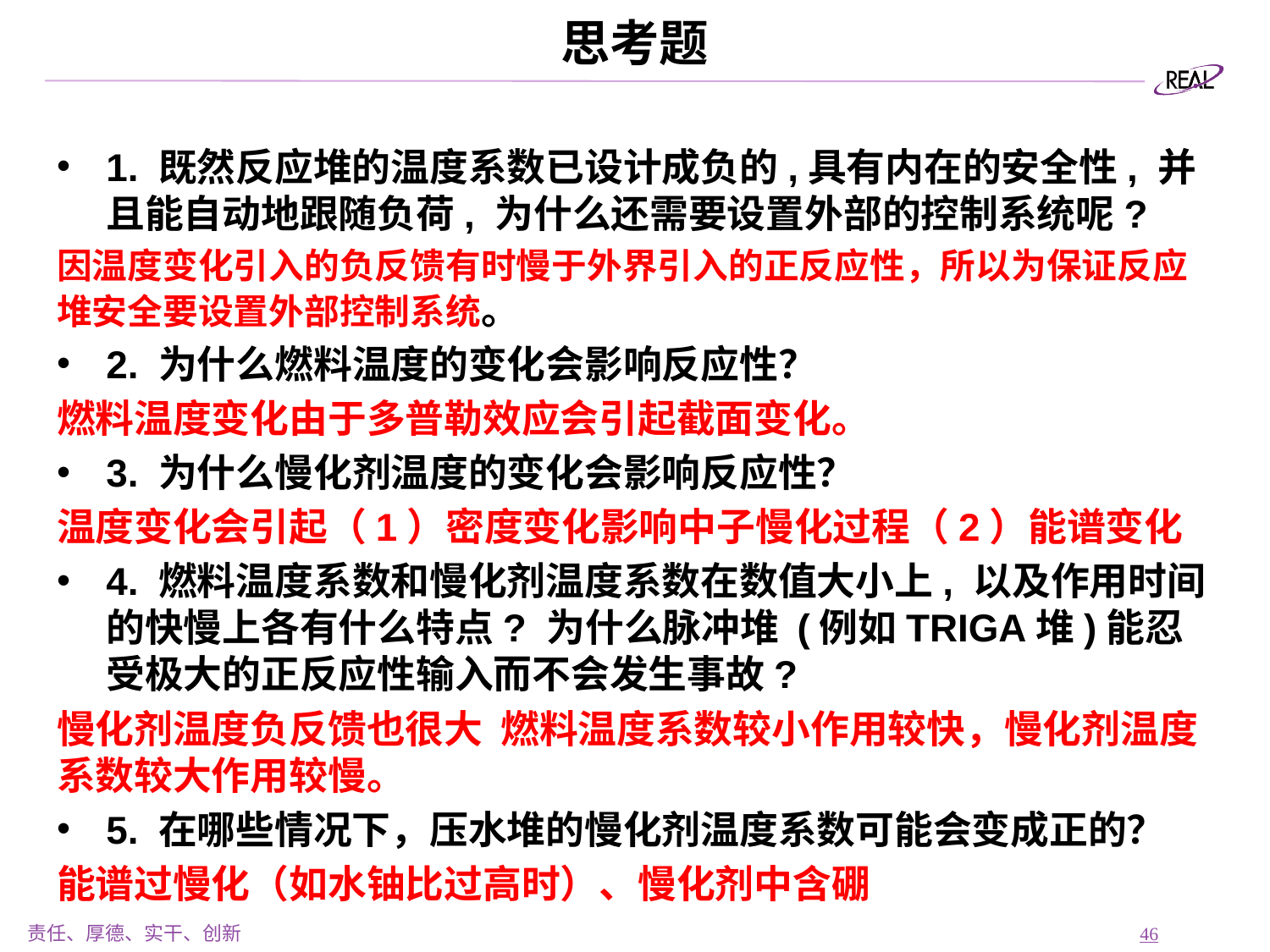

# 思考题
1. 既然反应堆的温度系数已设计成负的,具有内在的安全性, 并且能自动地跟随负荷, 为什么还需要设置外部的控制系统呢?
因温度变化引入的负反馈有时慢于外界引入的正反应性，所以为保证反应堆安全要设置外部控制系统。
2. 为什么燃料温度的变化会影响反应性？
燃料温度变化由于多普勒效应会引起截面变化。
3. 为什么慢化剂温度的变化会影响反应性？
温度变化会引起（1）密度变化影响中子慢化过程（2）能谱变化
4. 燃料温度系数和慢化剂温度系数在数值大小上, 以及作用时间的快慢上各有什么特点? 为什么脉冲堆 (例如TRIGA堆)能忍受极大的正反应性输入而不会发生事故?
慢化剂温度负反馈也很大  燃料温度系数较小作用较快，慢化剂温度系数较大作用较慢。
5. 在哪些情况下，压水堆的慢化剂温度系数可能会变成正的？
能谱过慢化（如水铀比过高时）、慢化剂中含硼